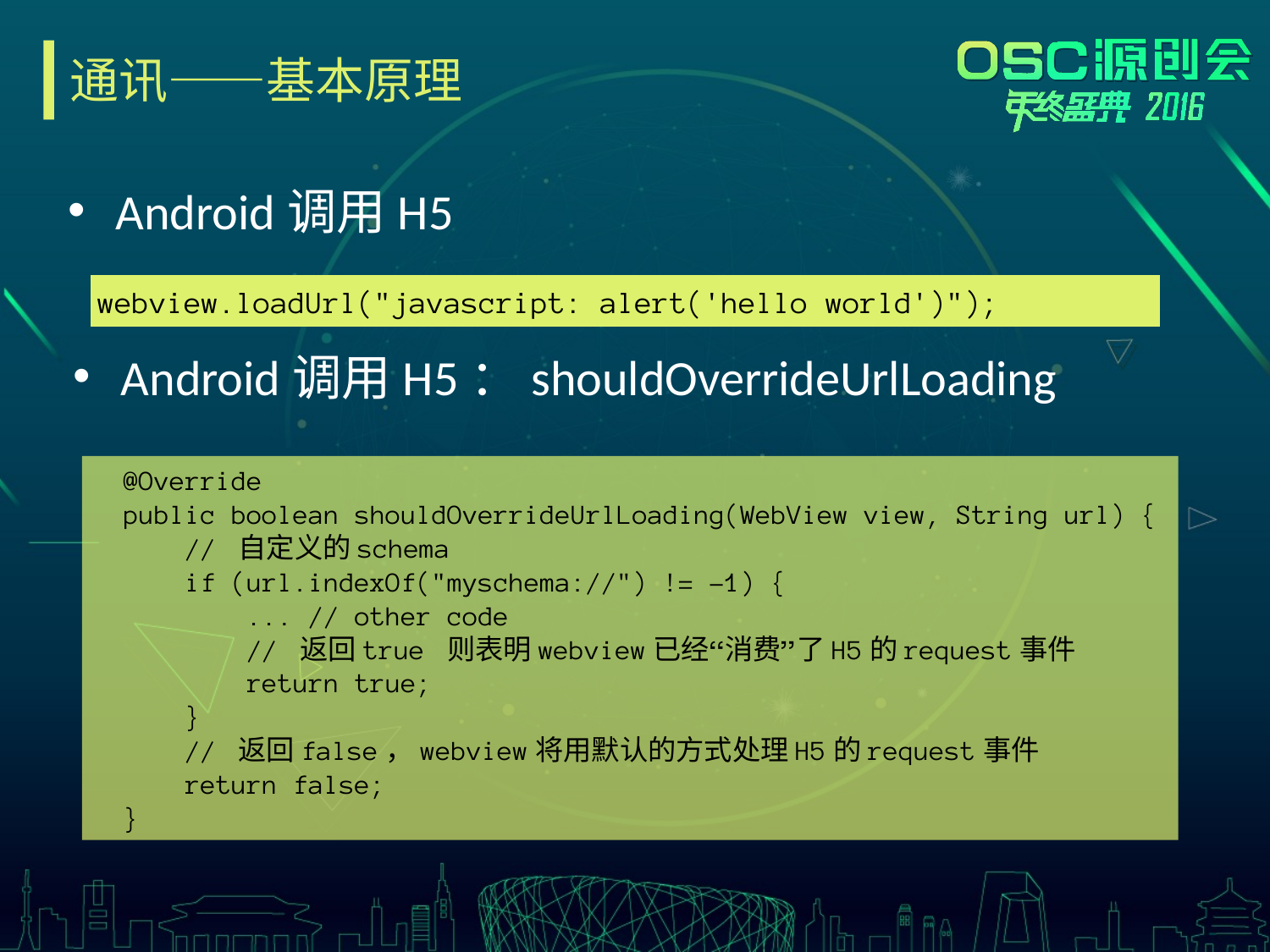

# 通讯——基本原理
Android调用H5
webview.loadUrl("javascript: alert('hello world')");
Android调用H5：shouldOverrideUrlLoading
@Override
public boolean shouldOverrideUrlLoading(WebView view, String url) {
    // 自定义的schema
    if (url.indexOf("myschema://") != -1) {
        ... // other code
        // 返回true 则表明webview已经“消费”了H5的request事件
        return true;
    }
    // 返回false，webview将用默认的方式处理H5的request事件
    return false;
}